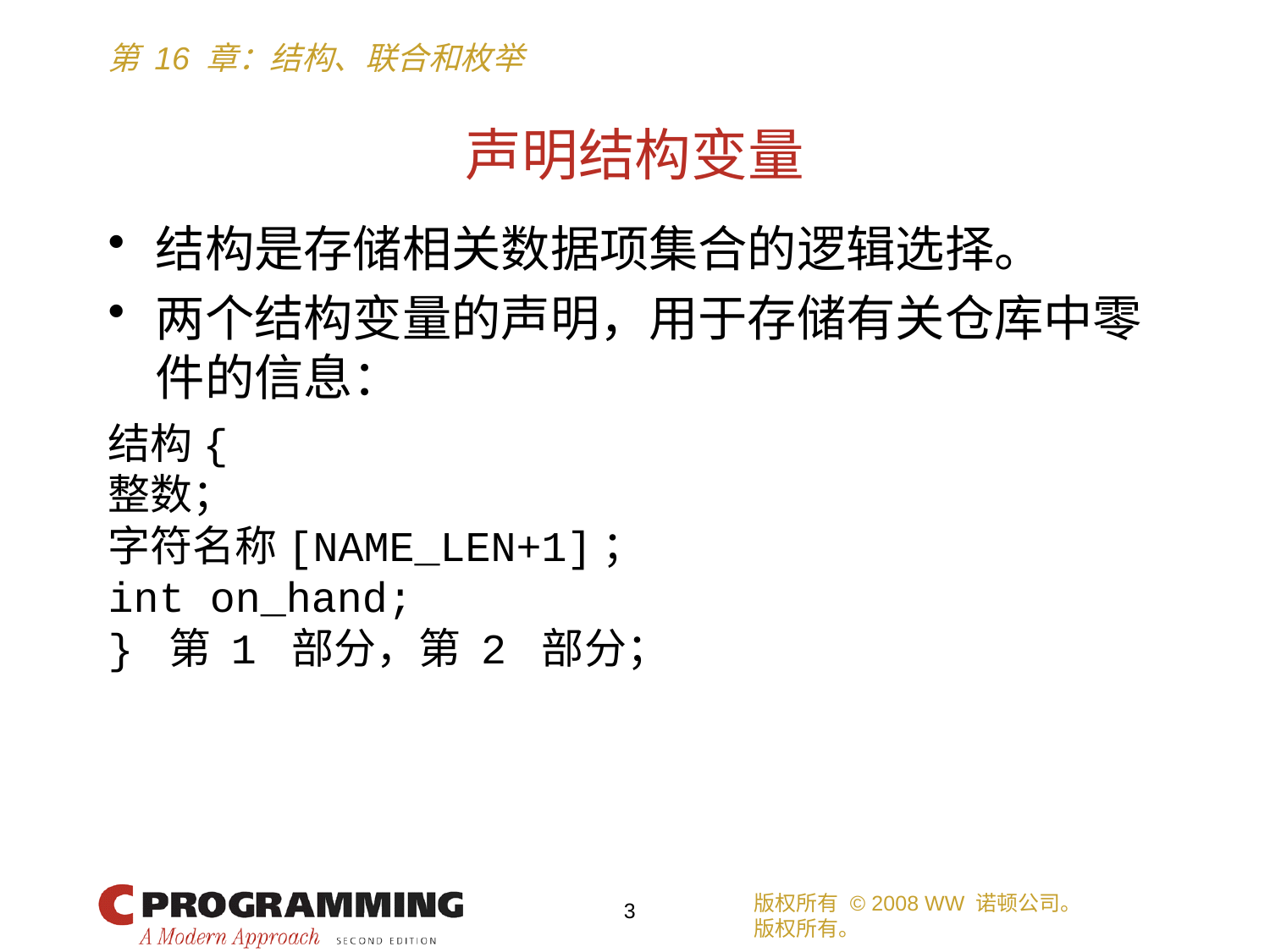

# 声明结构变量
结构是存储相关数据项集合的逻辑选择。
两个结构变量的声明，用于存储有关仓库中零件的信息：
结构{
整数；
字符名称[NAME_LEN+1]；
int on_hand;
} 第 1 部分，第 2 部分；
版权所有 © 2008 WW 诺顿公司。
版权所有。
3